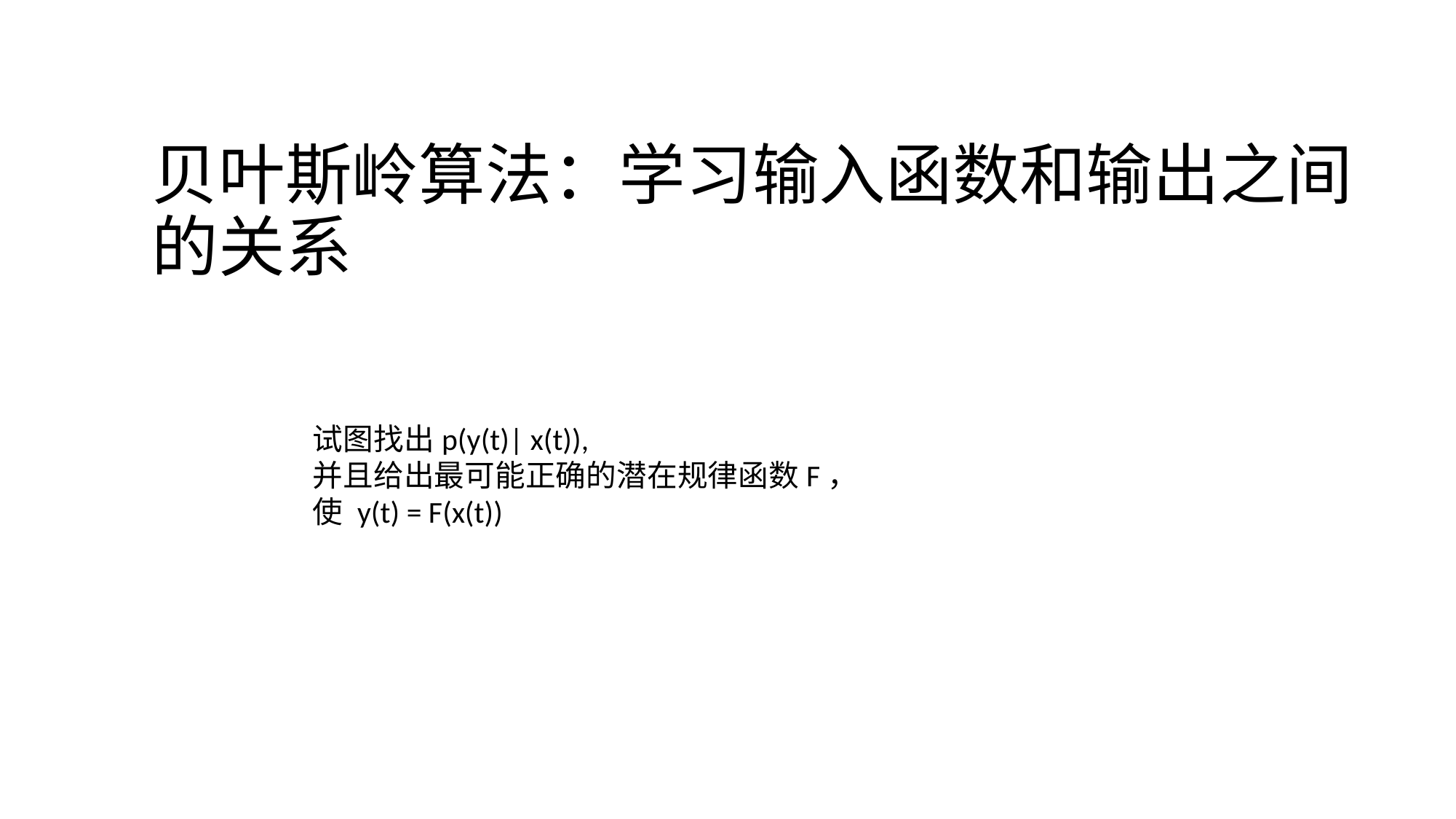

# 贝叶斯岭算法：学习输入函数和输出之间的关系
试图找出p(y(t)| x(t)),
并且给出最可能正确的潜在规律函数F，
使 y(t) = F(x(t))